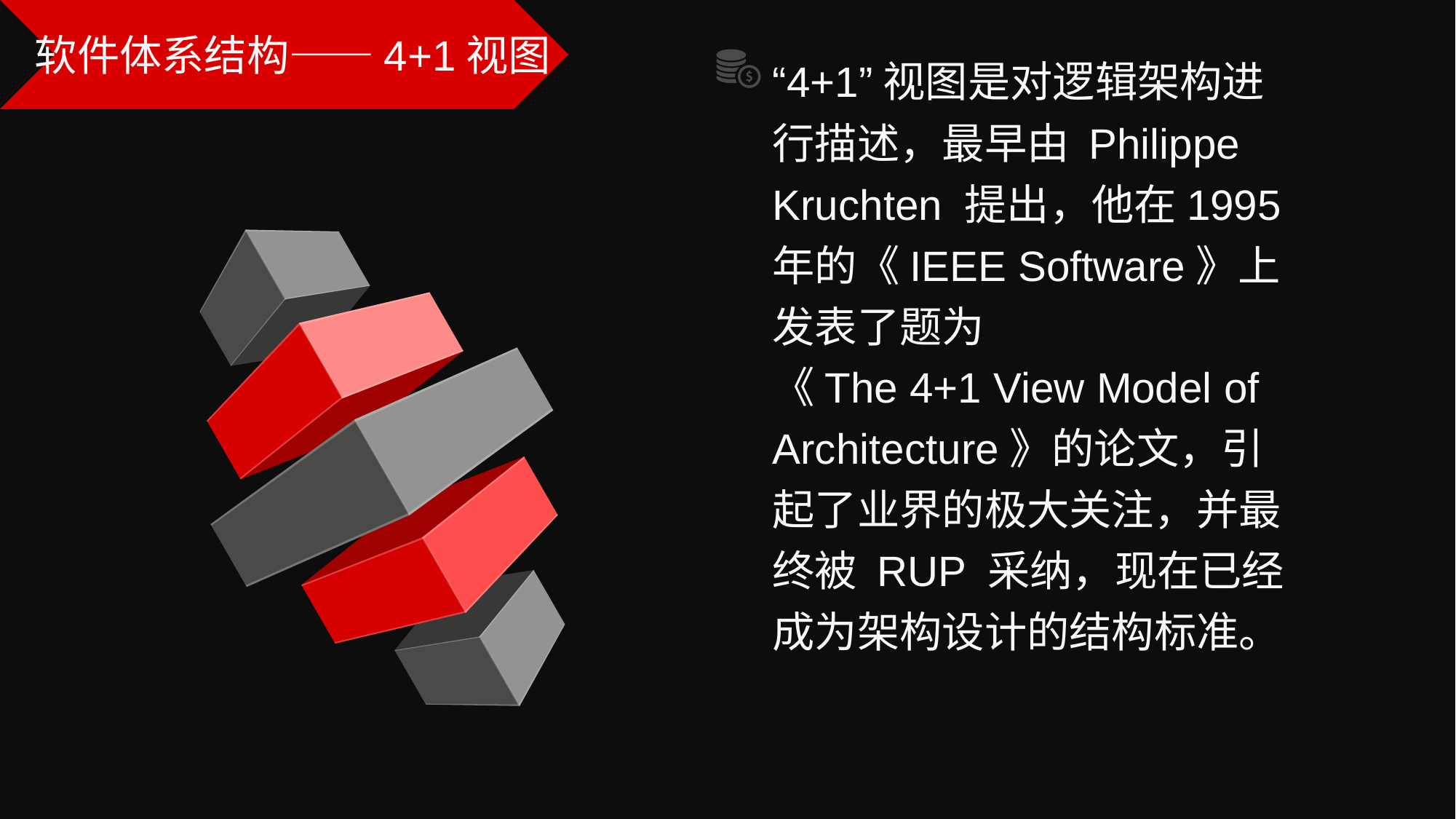

软件体系结构——4+1视图
“4+1”视图是对逻辑架构进行描述，最早由 Philippe Kruchten 提出，他在1995年的《IEEE Software》上发表了题为
《The 4+1 View Model of Architecture》的论文，引起了业界的极大关注，并最终被 RUP 采纳，现在已经成为架构设计的结构标准。